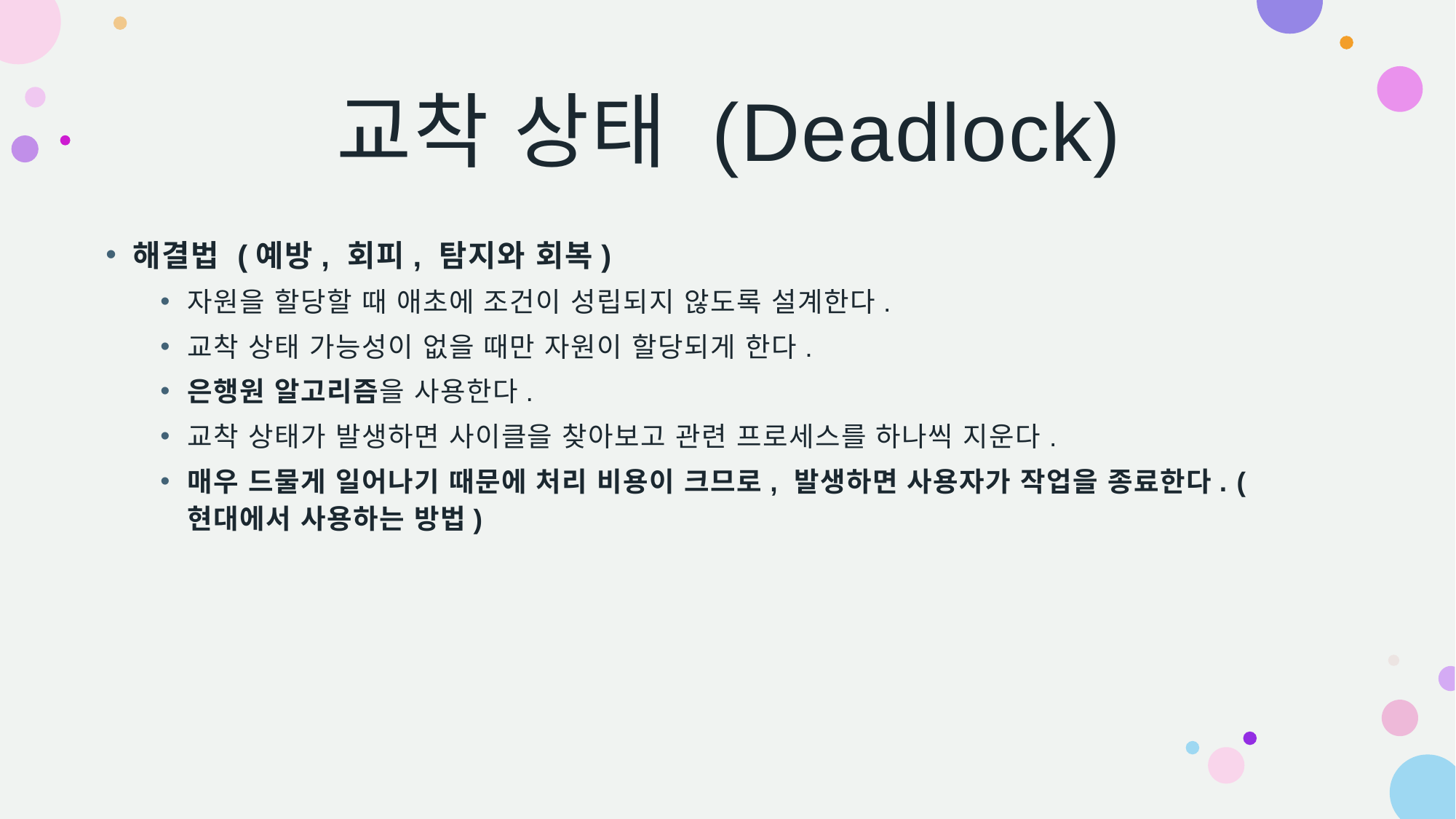

# 교착 상태 (Deadlock)
해결법 (예방, 회피, 탐지와 회복)
자원을 할당할 때 애초에 조건이 성립되지 않도록 설계한다.
교착 상태 가능성이 없을 때만 자원이 할당되게 한다.
은행원 알고리즘을 사용한다.
교착 상태가 발생하면 사이클을 찾아보고 관련 프로세스를 하나씩 지운다.
매우 드물게 일어나기 때문에 처리 비용이 크므로, 발생하면 사용자가 작업을 종료한다. (현대에서 사용하는 방법)